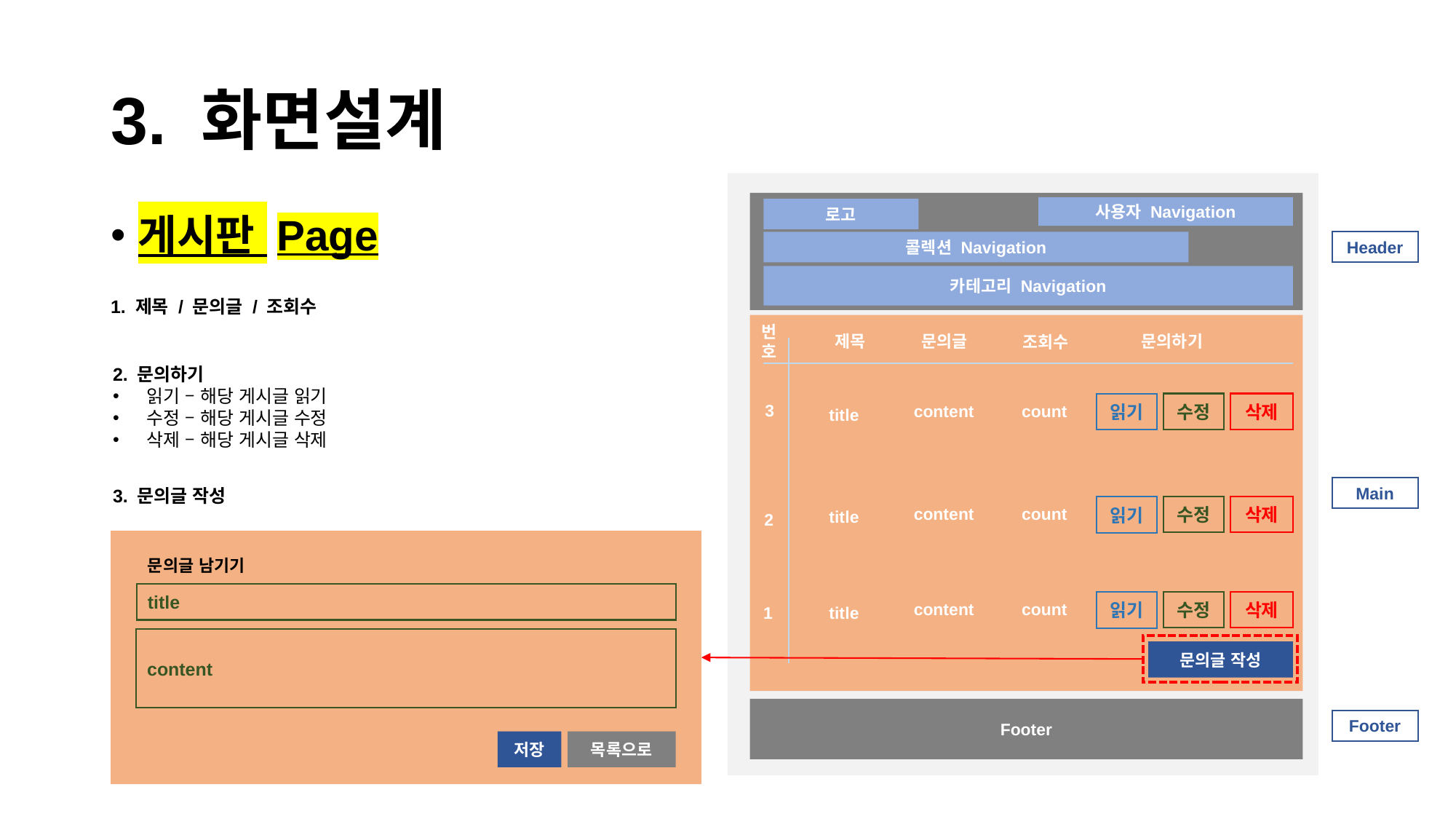

# 3. 화면설계

로고
사용자 Navigation
로고
게시판 Page
콜렉션 Navigation
Header
카테고리 Navigation
1. 제목 / 문의글 / 조회수

문의글
문의하기
제목
번호
조회수
2. 문의하기
읽기 – 해당 게시글 읽기
수정 – 해당 게시글 수정
삭제 – 해당 게시글 삭제
content
count
title
3
수정
삭제
읽기
Main
3. 문의글 작성
content
count
title
수정
삭제
읽기
2

문의글 남기기
title
content
저장
목록으로
content
count
title
수정
삭제
1
읽기

문의글 작성
Footer
Footer